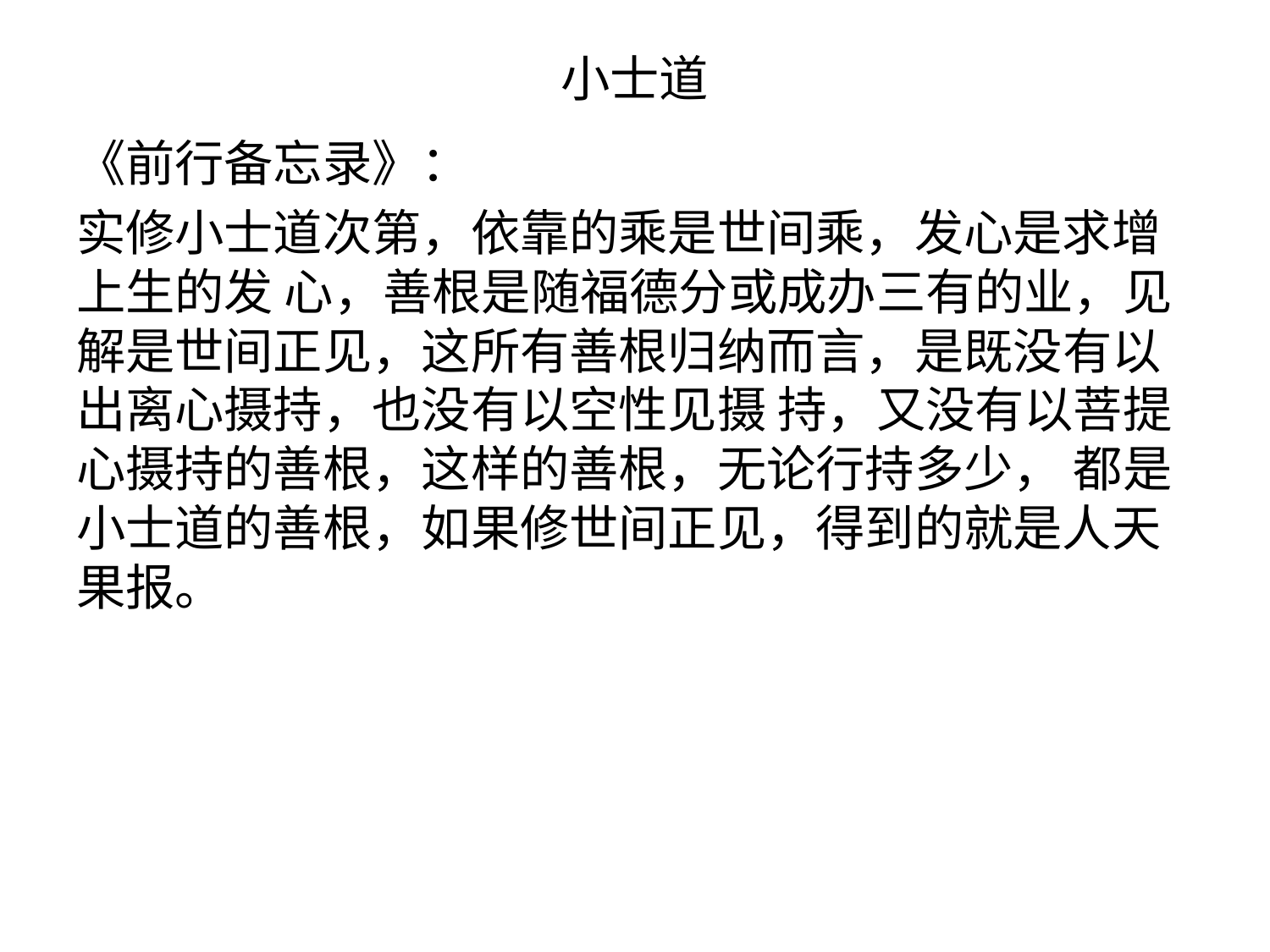

# 小士道
《前行备忘录》：
实修小士道次第，依靠的乘是世间乘，发心是求增上生的发 心，善根是随福德分或成办三有的业，见解是世间正见，这所有善根归纳而言，是既没有以出离心摄持，也没有以空性见摄 持，又没有以菩提心摄持的善根，这样的善根，无论行持多少， 都是小士道的善根，如果修世间正见，得到的就是人天果报。